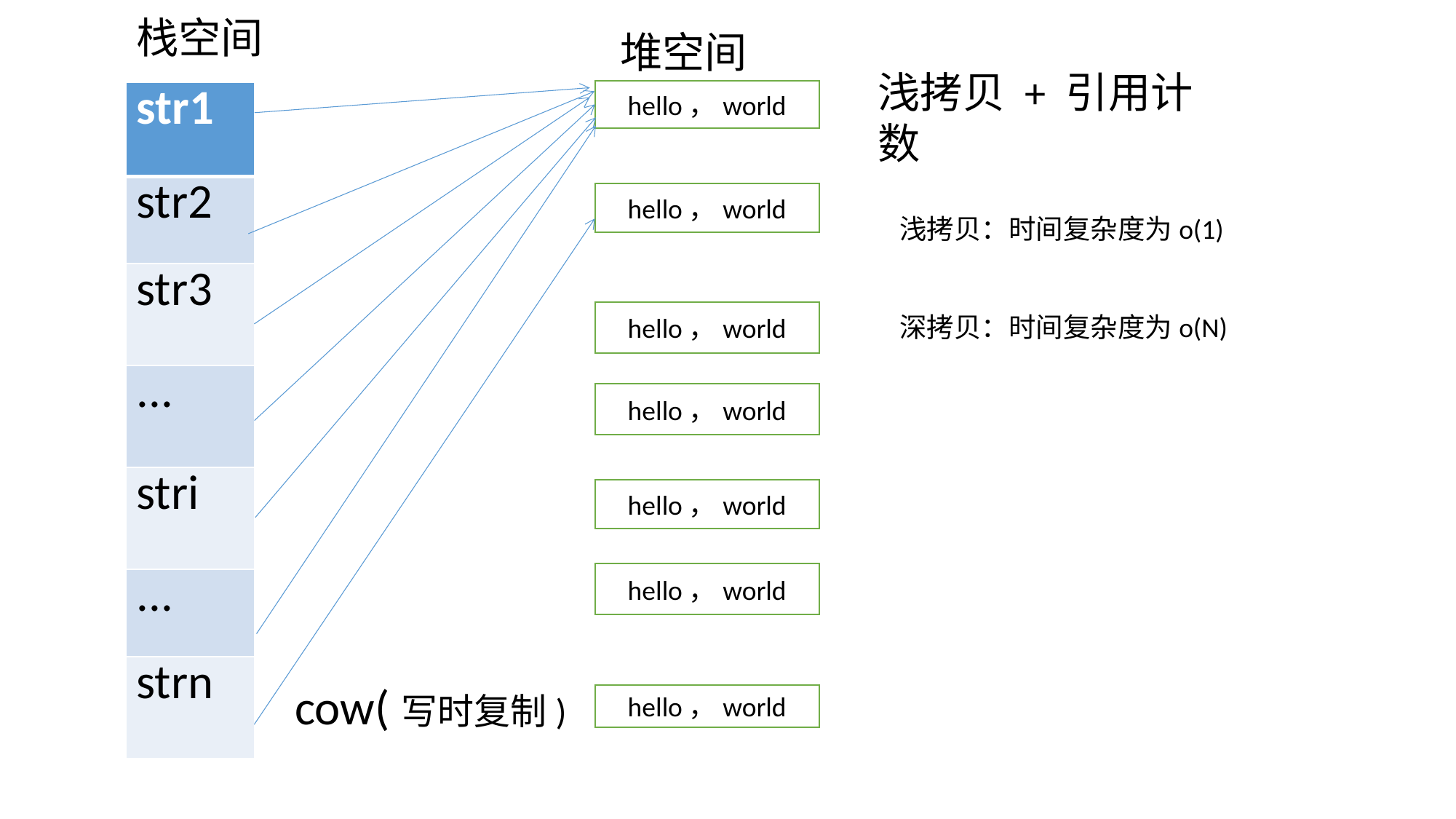

栈空间
         堆空间
浅拷贝 + 引用计数
hello，world
| str1 |
| --- |
| str2 |
| str3 |
| ... |
| stri |
| ... |
| strn |
hello，world
浅拷贝：时间复杂度为o(1)

深拷贝：时间复杂度为o(N)
hello，world
hello，world
hello，world
hello，world
cow(写时复制)
hello，world